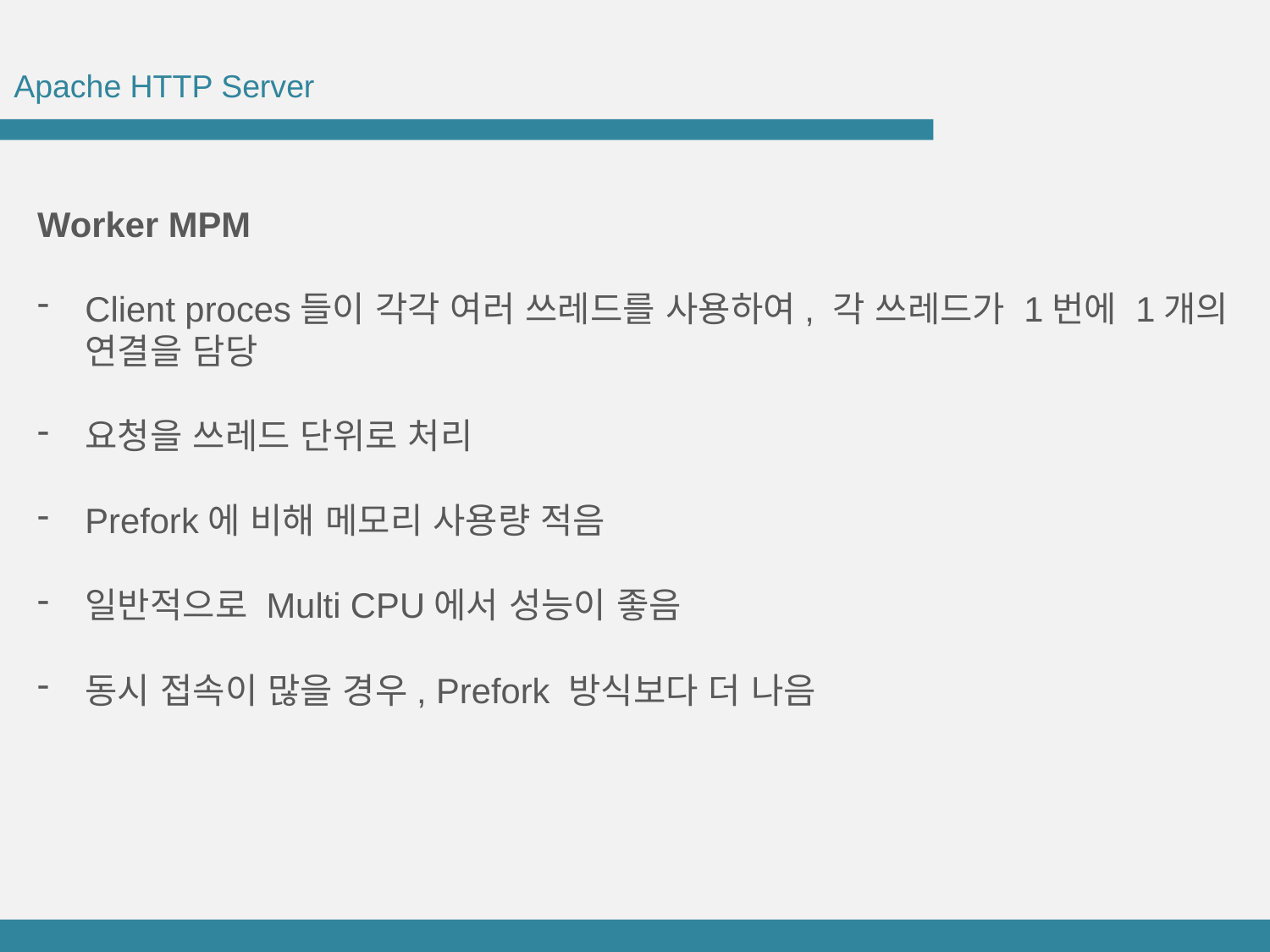

Apache HTTP Server

Worker MPM

Client proces들이 각각 여러 쓰레드를 사용하여, 각 쓰레드가 1번에 1개의 연결을 담당

요청을 쓰레드 단위로 처리

Prefork에 비해 메모리 사용량 적음

일반적으로 Multi CPU에서 성능이 좋음

동시 접속이 많을 경우, Prefork 방식보다 더 나음